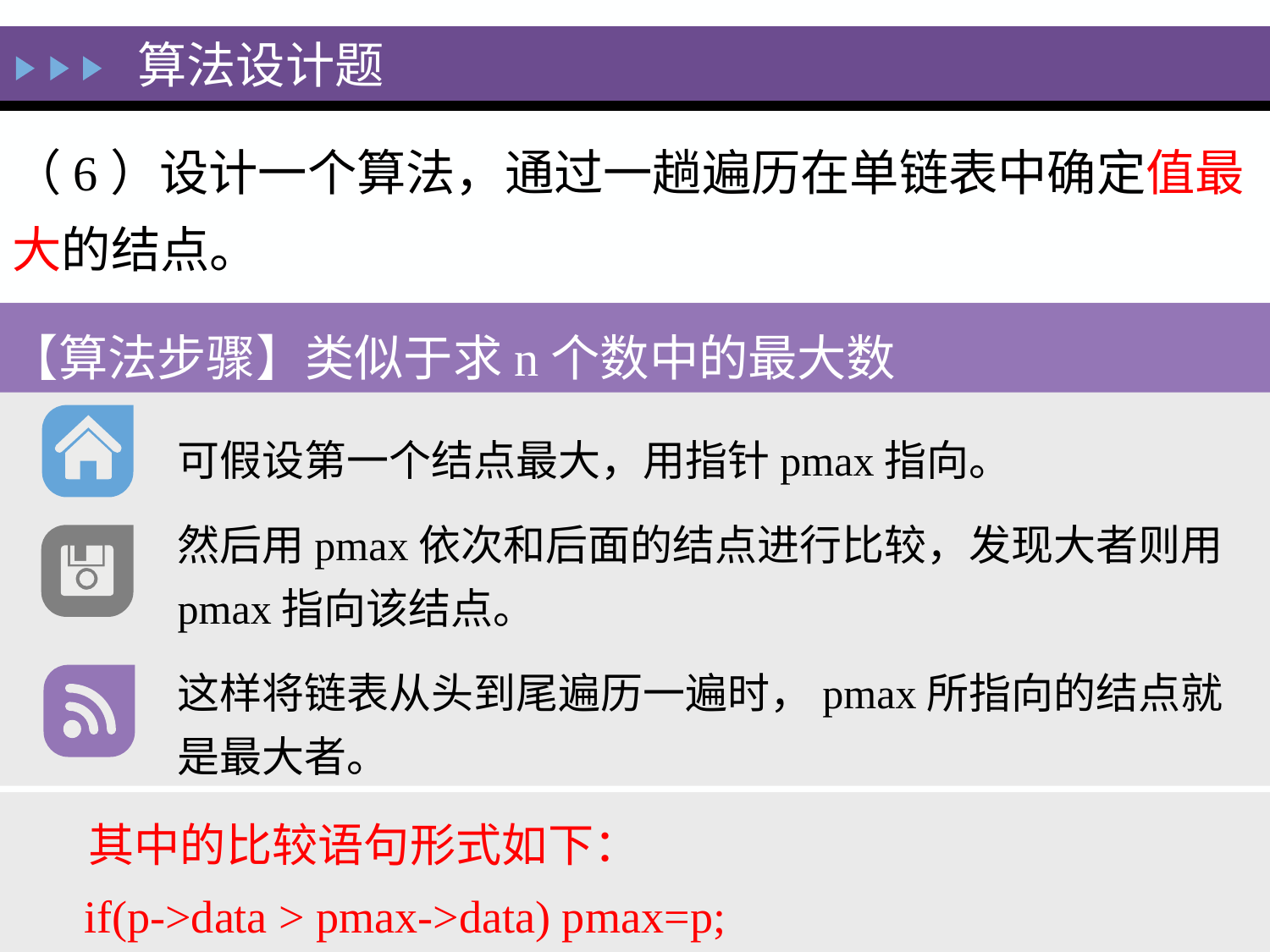

算法设计题
（6）设计一个算法，通过一趟遍历在单链表中确定值最大的结点。
【算法步骤】类似于求n个数中的最大数

可假设第一个结点最大，用指针pmax指向。
然后用pmax依次和后面的结点进行比较，发现大者则用pmax指向该结点。
这样将链表从头到尾遍历一遍时，pmax所指向的结点就是最大者。

      其中的比较语句形式如下：
      if(p->data > pmax->data) pmax=p;